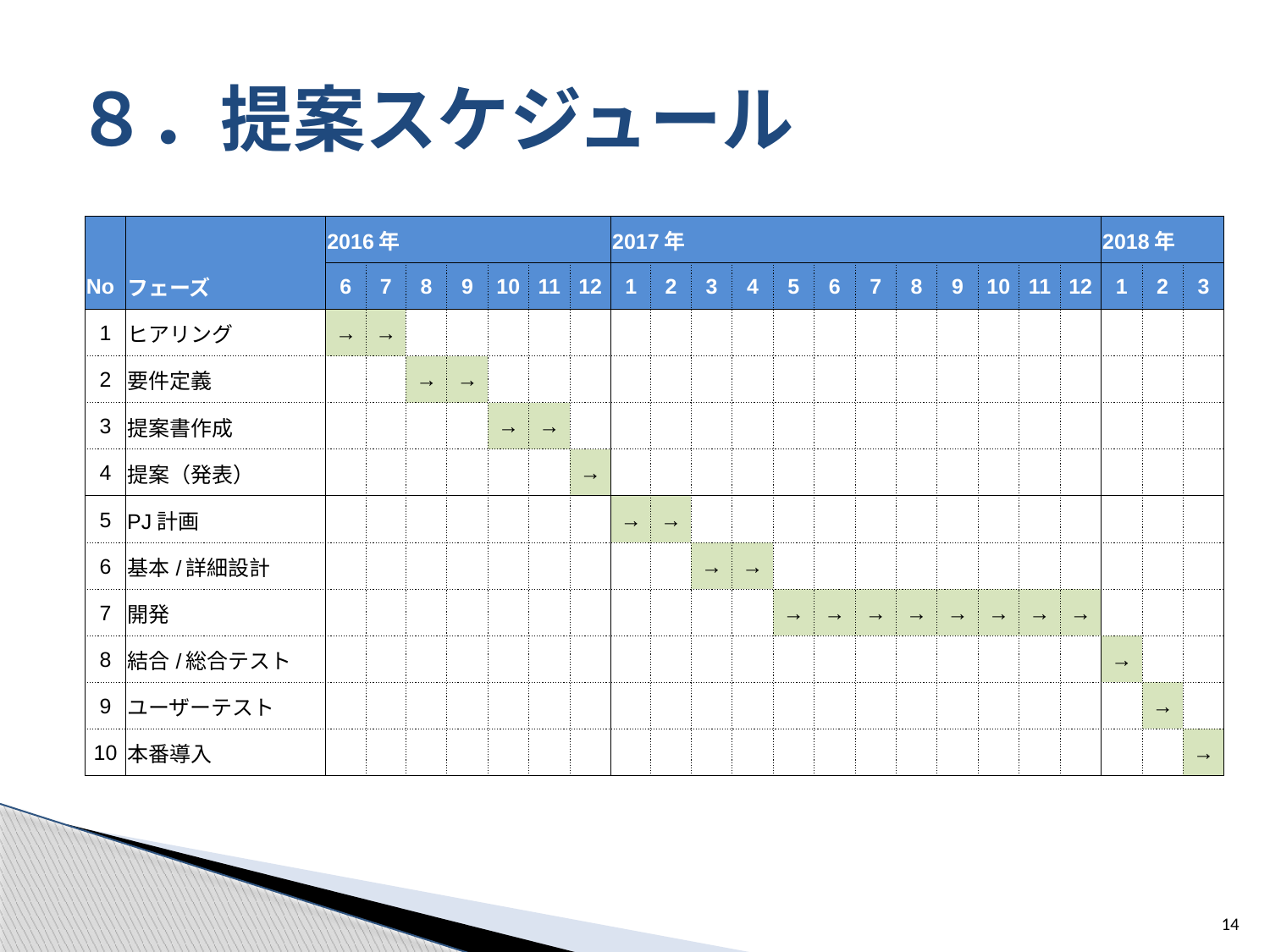

# ８．提案スケジュール
|  |  | 2016年 |  |  |  |  |  |  | 2017年 |  |  |  |  |  |  |  |  |  |  |  | 2018年 |  |  |
| --- | --- | --- | --- | --- | --- | --- | --- | --- | --- | --- | --- | --- | --- | --- | --- | --- | --- | --- | --- | --- | --- | --- | --- |
| No | フェーズ | 6 | 7 | 8 | 9 | 10 | 11 | 12 | 1 | 2 | 3 | 4 | 5 | 6 | 7 | 8 | 9 | 10 | 11 | 12 | 1 | 2 | 3 |
| 1 | ヒアリング | → | → |  |  |  |  |  |  |  |  |  |  |  |  |  |  |  |  |  |  |  |  |
| 2 | 要件定義 |  |  | → | → |  |  |  |  |  |  |  |  |  |  |  |  |  |  |  |  |  |  |
| 3 | 提案書作成 |  |  |  |  | → | → |  |  |  |  |  |  |  |  |  |  |  |  |  |  |  |  |
| 4 | 提案（発表） |  |  |  |  |  |  | → |  |  |  |  |  |  |  |  |  |  |  |  |  |  |  |
| 5 | PJ計画 |  |  |  |  |  |  |  | → | → |  |  |  |  |  |  |  |  |  |  |  |  |  |
| 6 | 基本/詳細設計 |  |  |  |  |  |  |  |  |  | → | → |  |  |  |  |  |  |  |  |  |  |  |
| 7 | 開発 |  |  |  |  |  |  |  |  |  |  |  | → | → | → | → | → | → | → | → |  |  |  |
| 8 | 結合/総合テスト |  |  |  |  |  |  |  |  |  |  |  |  |  |  |  |  |  |  |  | → |  |  |
| 9 | ユーザーテスト |  |  |  |  |  |  |  |  |  |  |  |  |  |  |  |  |  |  |  |  | → |  |
| 10 | 本番導入 |  |  |  |  |  |  |  |  |  |  |  |  |  |  |  |  |  |  |  |  |  | → |
14